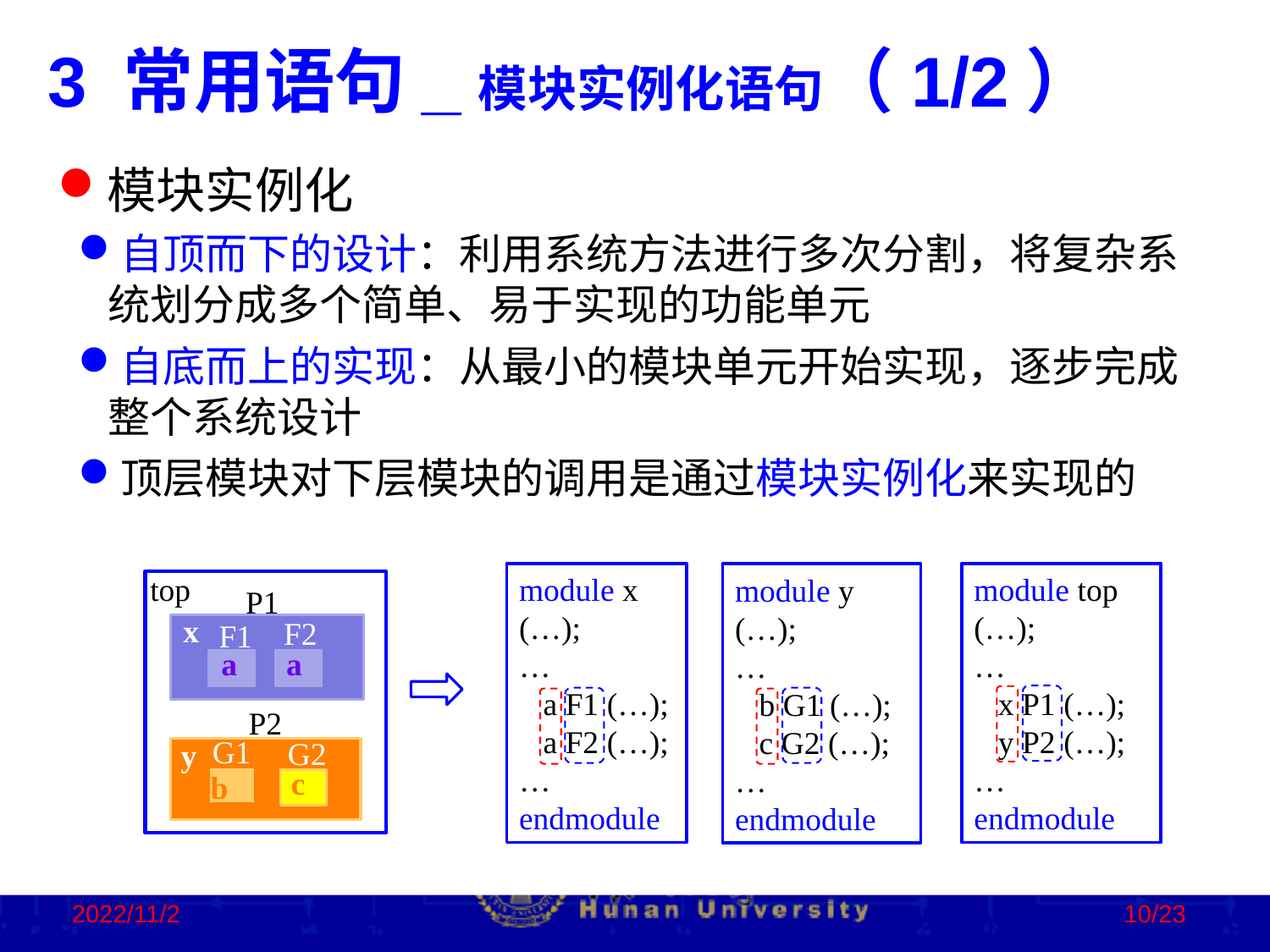

3 常用语句_模块实例化语句（1/2）
模块实例化
自顶而下的设计：利用系统方法进行多次分割，将复杂系统划分成多个简单、易于实现的功能单元
自底而上的实现：从最小的模块单元开始实现，逐步完成整个系统设计
顶层模块对下层模块的调用是通过模块实例化来实现的
top

module top (…);
…
   x P1 (…);
   y P2 (…);
…
endmodule
module x (…);
…
   a F1 (…);
   a F2 (…);
…
endmodule
module y (…);
…
   b G1 (…);
   c G2 (…);
…
endmodule
P1
x
F2
F1

a
a

P2
G1
G2
y

c
b

2022/11/2
10/23